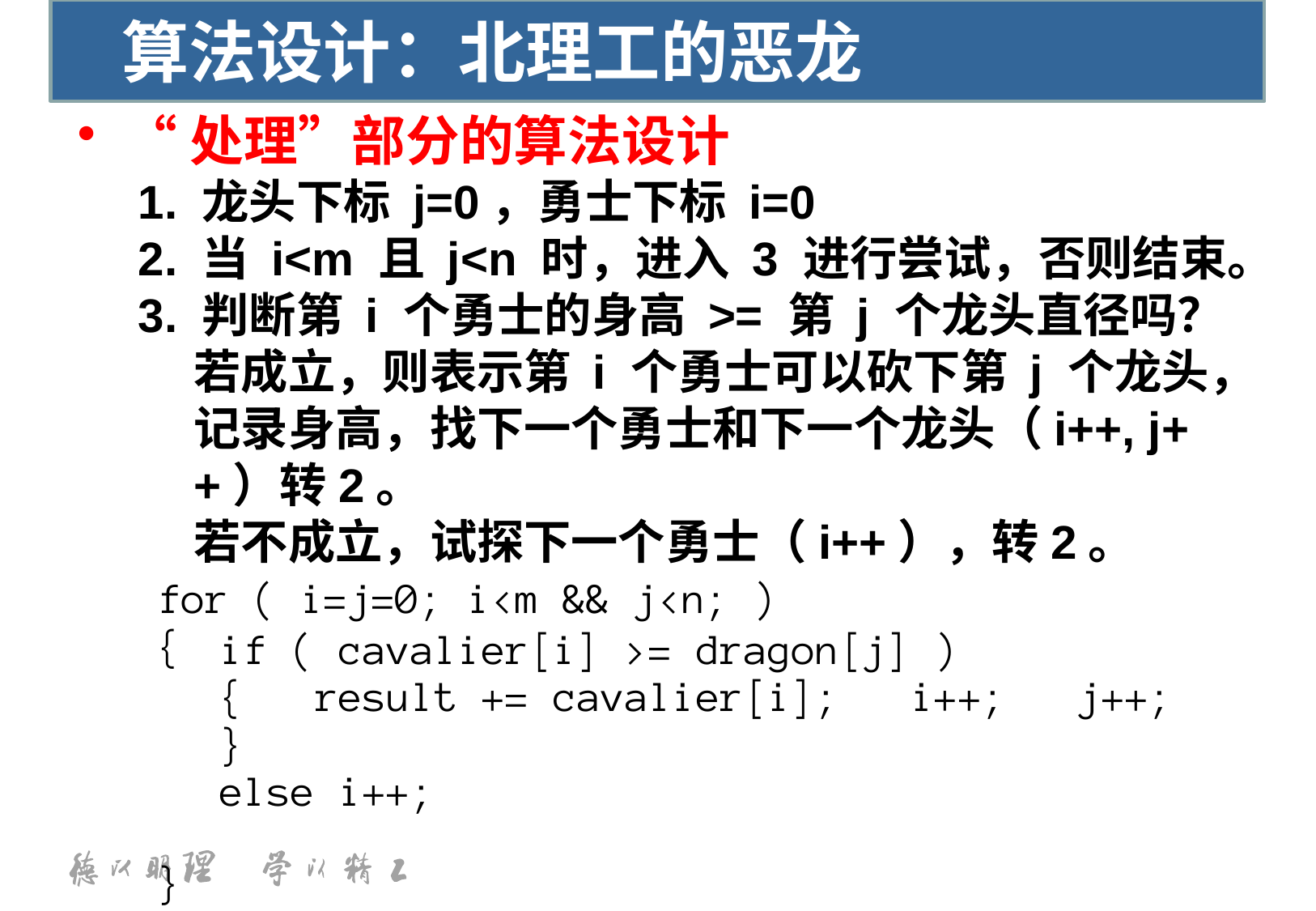

算法设计：北理工的恶龙
“处理”部分的算法设计
1. 龙头下标 j=0，勇士下标 i=0
2. 当 i<m 且 j<n 时，进入 3 进行尝试，否则结束。
3. 判断第 i 个勇士的身高 >= 第 j 个龙头直径吗？
	若成立，则表示第 i 个勇士可以砍下第 j 个龙头，记录身高，找下一个勇士和下一个龙头（i++, j++）转2。
	若不成立，试探下一个勇士（i++），转2。
 for ( i=j=0; i<m && j<n; )
 {

 }
if ( cavalier[i] >= dragon[j] )
{   result += cavalier[i];   i++;   j++;
}
else i++;
10